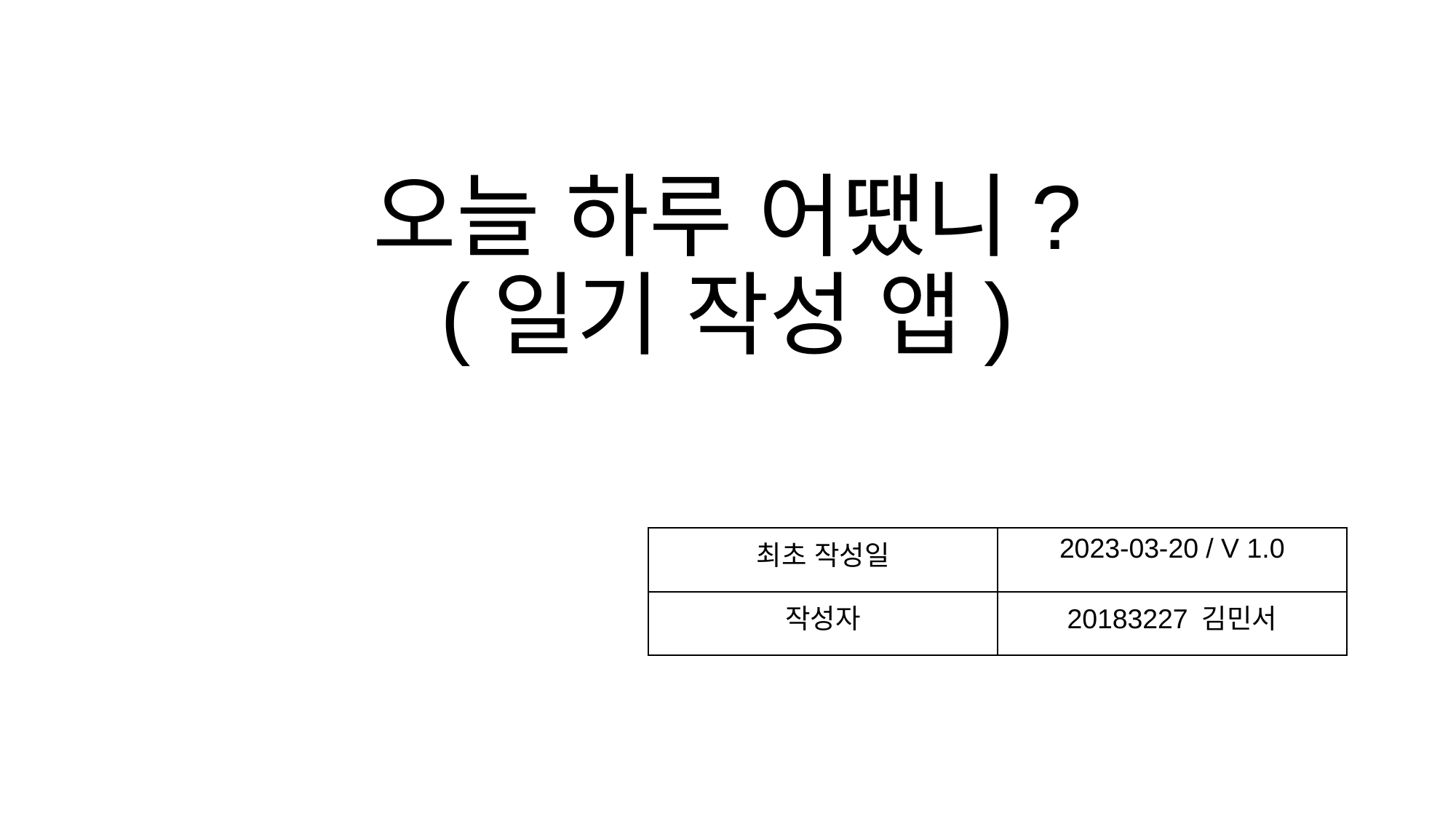

# 오늘 하루 어땠니? (일기 작성 앱)
| 최초 작성일 | 2023-03-20 / V 1.0 |
| --- | --- |
| 작성자 | 20183227 김민서 |